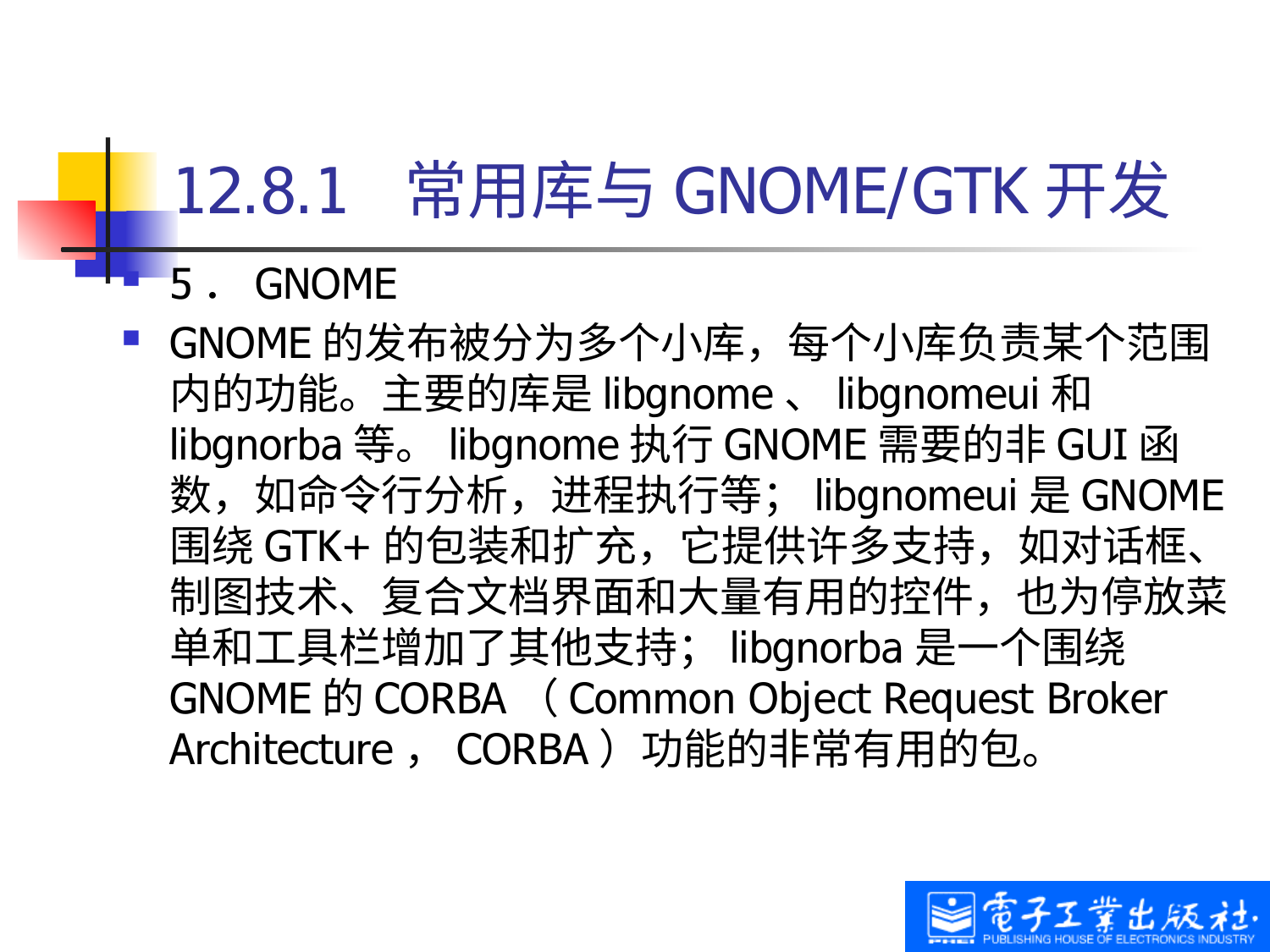

# 12.8.1  常用库与GNOME/GTK开发
5．GNOME
GNOME的发布被分为多个小库，每个小库负责某个范围内的功能。主要的库是libgnome、libgnomeui和libgnorba等。libgnome执行GNOME需要的非GUI函数，如命令行分析，进程执行等；libgnomeui是GNOME围绕GTK+的包装和扩充，它提供许多支持，如对话框、制图技术、复合文档界面和大量有用的控件，也为停放菜单和工具栏增加了其他支持；libgnorba是一个围绕GNOME的CORBA（Common Object Request Broker Architecture，CORBA）功能的非常有用的包。